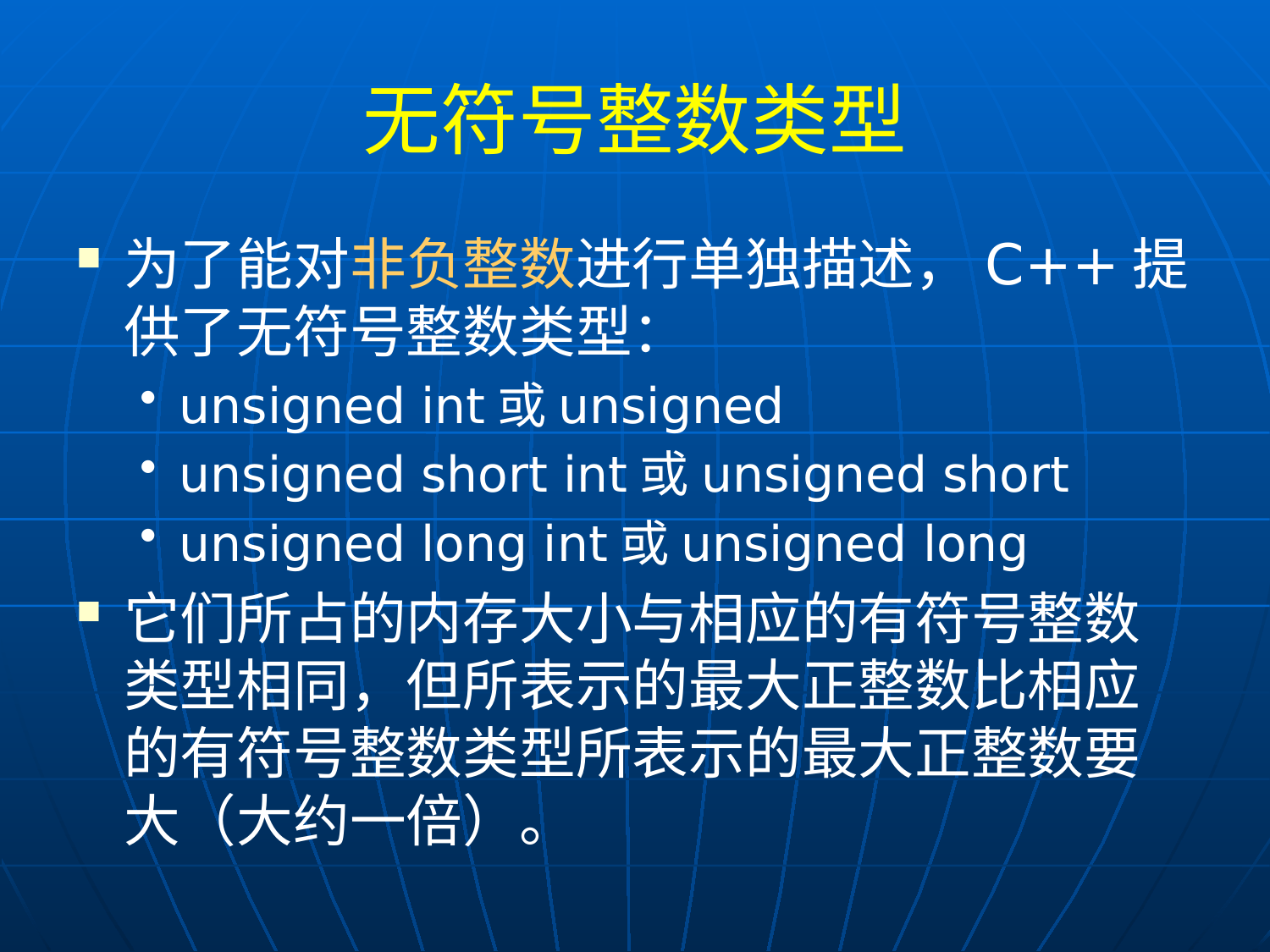

# 无符号整数类型
为了能对非负整数进行单独描述，C++提供了无符号整数类型：
unsigned int或unsigned
unsigned short int或unsigned short
unsigned long int或unsigned long
它们所占的内存大小与相应的有符号整数类型相同，但所表示的最大正整数比相应的有符号整数类型所表示的最大正整数要大（大约一倍）。